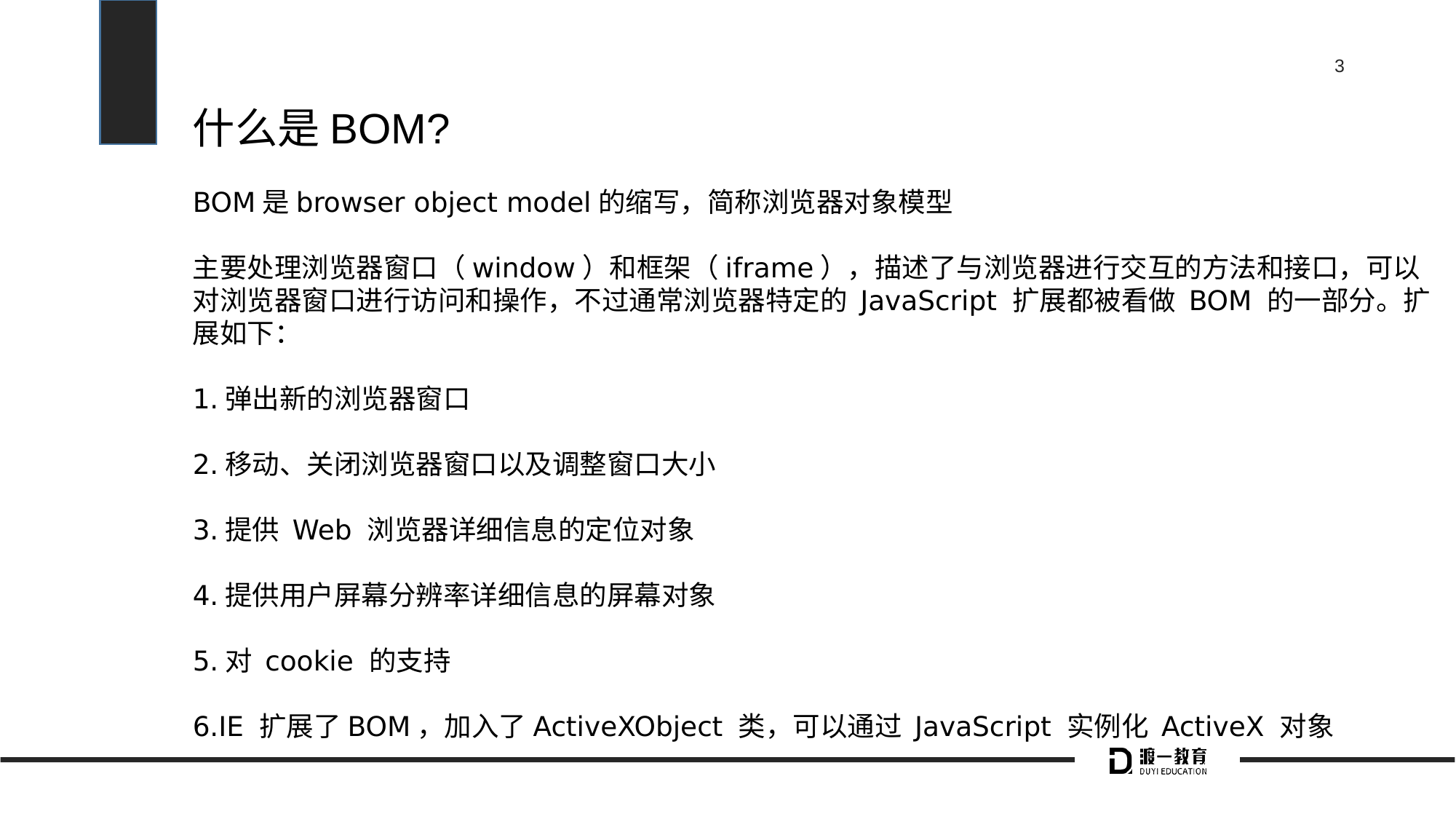

# 什么是BOM?
BOM是browser object model的缩写，简称浏览器对象模型

主要处理浏览器窗口（window）和框架（iframe），描述了与浏览器进行交互的方法和接口，可以对浏览器窗口进行访问和操作，不过通常浏览器特定的 JavaScript 扩展都被看做 BOM 的一部分。扩展如下：

1.弹出新的浏览器窗口

2.移动、关闭浏览器窗口以及调整窗口大小

3.提供 Web 浏览器详细信息的定位对象

4.提供用户屏幕分辨率详细信息的屏幕对象

5.对 cookie 的支持

6.IE 扩展了BOM，加入了ActiveXObject 类，可以通过 JavaScript 实例化 ActiveX 对象